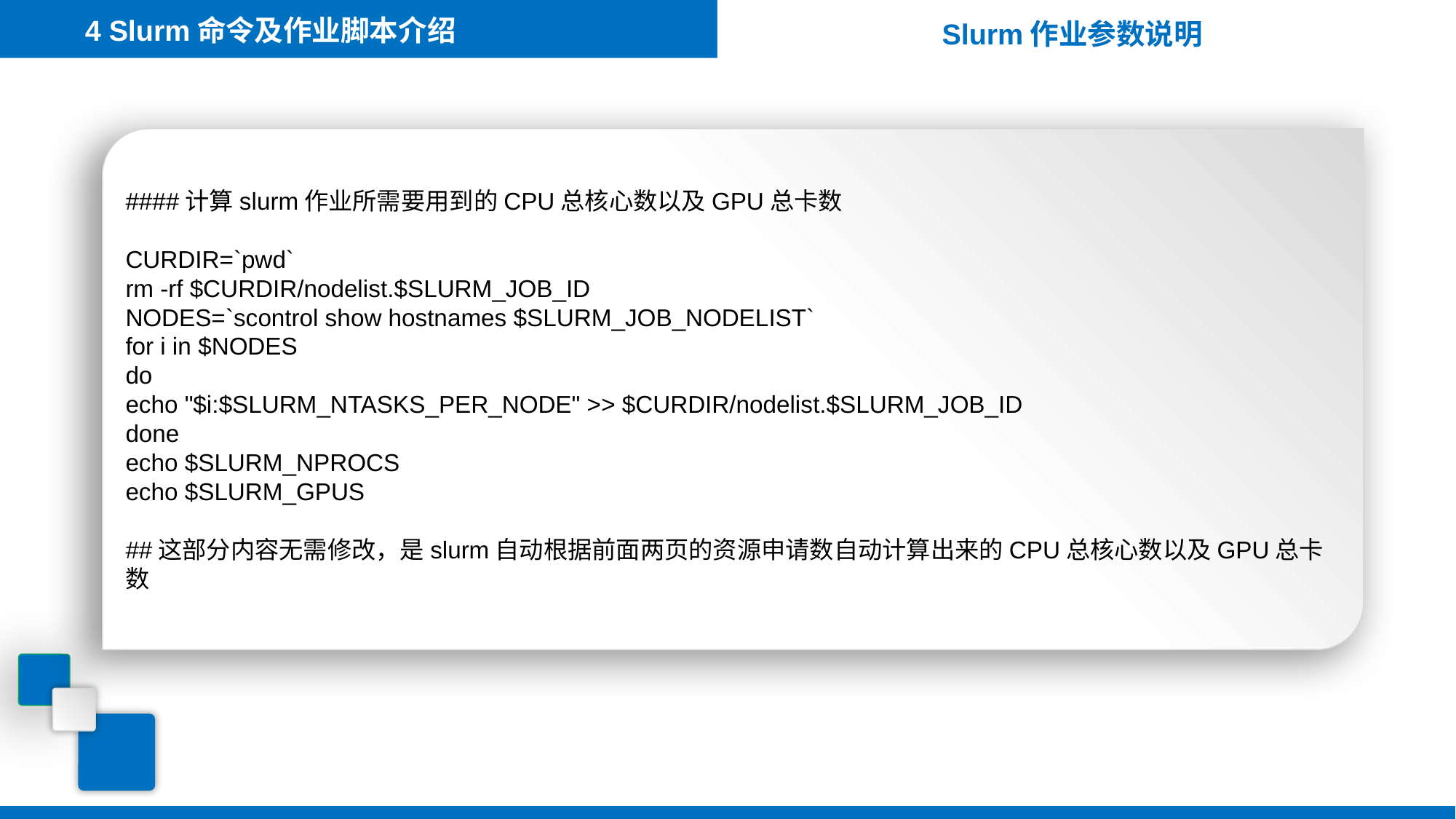

4 Slurm命令及作业脚本介绍

Slurm作业参数说明
####计算slurm作业所需要用到的CPU总核心数以及GPU总卡数

CURDIR=`pwd`
rm -rf $CURDIR/nodelist.$SLURM_JOB_ID
NODES=`scontrol show hostnames $SLURM_JOB_NODELIST`
for i in $NODES
do
echo "$i:$SLURM_NTASKS_PER_NODE" >> $CURDIR/nodelist.$SLURM_JOB_ID
done
echo $SLURM_NPROCS
echo $SLURM_GPUS

##这部分内容无需修改，是slurm自动根据前面两页的资源申请数自动计算出来的CPU总核心数以及GPU总卡数